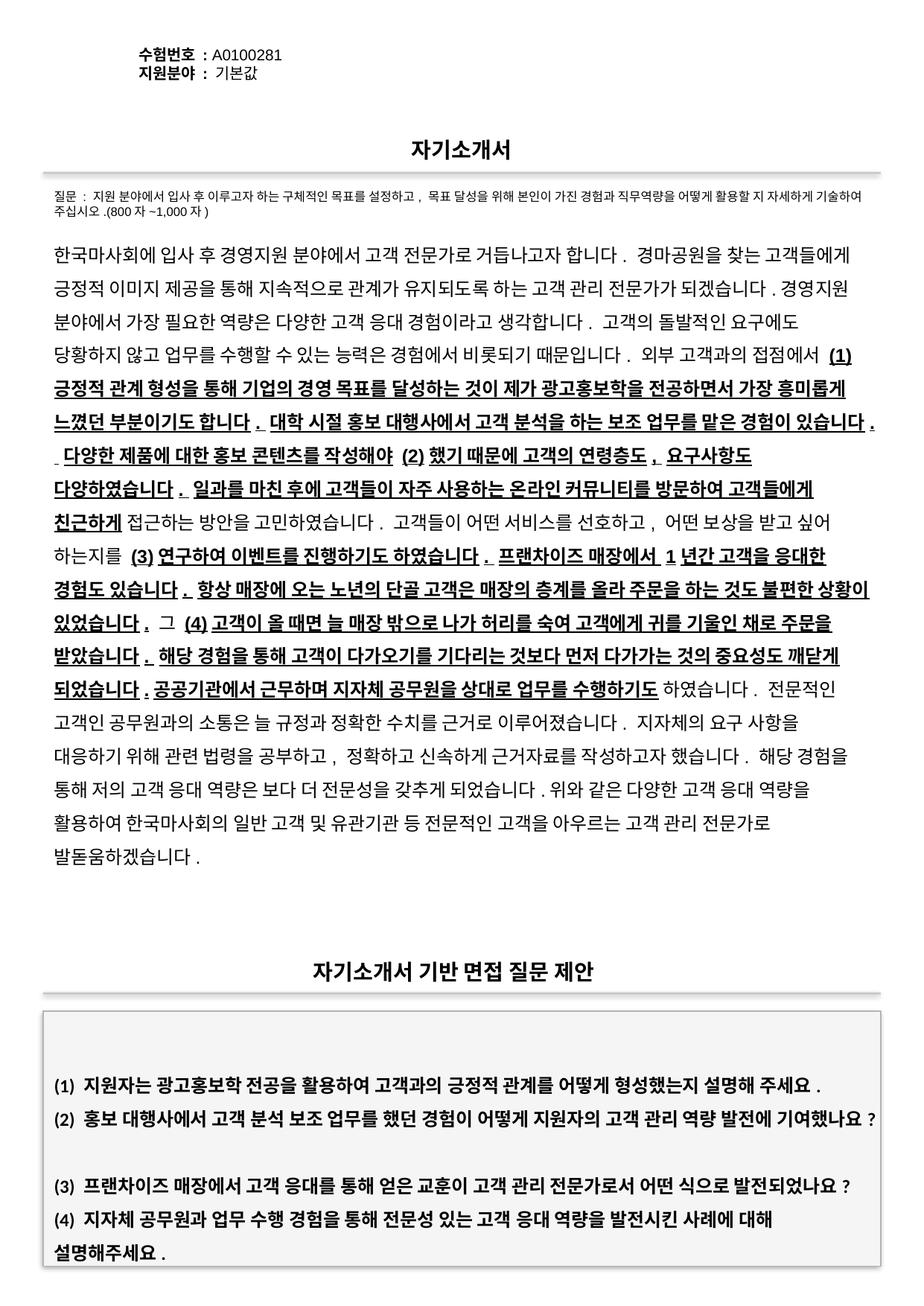

수험번호 : A0100281
지원분야 : 기본값
#

자기소개서

질문 : 지원 분야에서 입사 후 이루고자 하는 구체적인 목표를 설정하고, 목표 달성을 위해 본인이 가진 경험과 직무역량을 어떻게 활용할 지 자세하게 기술하여 주십시오.(800자~1,000자)

한국마사회에 입사 후 경영지원 분야에서 고객 전문가로 거듭나고자 합니다. 경마공원을 찾는 고객들에게 긍정적 이미지 제공을 통해 지속적으로 관계가 유지되도록 하는 고객 관리 전문가가 되겠습니다.경영지원 분야에서 가장 필요한 역량은 다양한 고객 응대 경험이라고 생각합니다. 고객의 돌발적인 요구에도 당황하지 않고 업무를 수행할 수 있는 능력은 경험에서 비롯되기 때문입니다. 외부 고객과의 접점에서 (1)긍정적 관계 형성을 통해 기업의 경영 목표를 달성하는 것이 제가 광고홍보학을 전공하면서 가장 흥미롭게 느꼈던 부분이기도 합니다. 대학 시절 홍보 대행사에서 고객 분석을 하는 보조 업무를 맡은 경험이 있습니다. 다양한 제품에 대한 홍보 콘텐츠를 작성해야 (2)했기 때문에 고객의 연령층도, 요구사항도 다양하였습니다. 일과를 마친 후에 고객들이 자주 사용하는 온라인 커뮤니티를 방문하여 고객들에게 친근하게 접근하는 방안을 고민하였습니다. 고객들이 어떤 서비스를 선호하고, 어떤 보상을 받고 싶어 하는지를 (3)연구하여 이벤트를 진행하기도 하였습니다. 프랜차이즈 매장에서 1년간 고객을 응대한 경험도 있습니다. 항상 매장에 오는 노년의 단골 고객은 매장의 층계를 올라 주문을 하는 것도 불편한 상황이 있었습니다. 그 (4)고객이 올 때면 늘 매장 밖으로 나가 허리를 숙여 고객에게 귀를 기울인 채로 주문을 받았습니다. 해당 경험을 통해 고객이 다가오기를 기다리는 것보다 먼저 다가가는 것의 중요성도 깨닫게 되었습니다.공공기관에서 근무하며 지자체 공무원을 상대로 업무를 수행하기도 하였습니다. 전문적인 고객인 공무원과의 소통은 늘 규정과 정확한 수치를 근거로 이루어졌습니다. 지자체의 요구 사항을 대응하기 위해 관련 법령을 공부하고, 정확하고 신속하게 근거자료를 작성하고자 했습니다. 해당 경험을 통해 저의 고객 응대 역량은 보다 더 전문성을 갖추게 되었습니다.위와 같은 다양한 고객 응대 역량을 활용하여 한국마사회의 일반 고객 및 유관기관 등 전문적인 고객을 아우르는 고객 관리 전문가로 발돋움하겠습니다.

자기소개서 기반 면접 질문 제안

(1) 지원자는 광고홍보학 전공을 활용하여 고객과의 긍정적 관계를 어떻게 형성했는지 설명해 주세요.
(2) 홍보 대행사에서 고객 분석 보조 업무를 했던 경험이 어떻게 지원자의 고객 관리 역량 발전에 기여했나요?
(3) 프랜차이즈 매장에서 고객 응대를 통해 얻은 교훈이 고객 관리 전문가로서 어떤 식으로 발전되었나요?
(4) 지자체 공무원과 업무 수행 경험을 통해 전문성 있는 고객 응대 역량을 발전시킨 사례에 대해 설명해주세요.